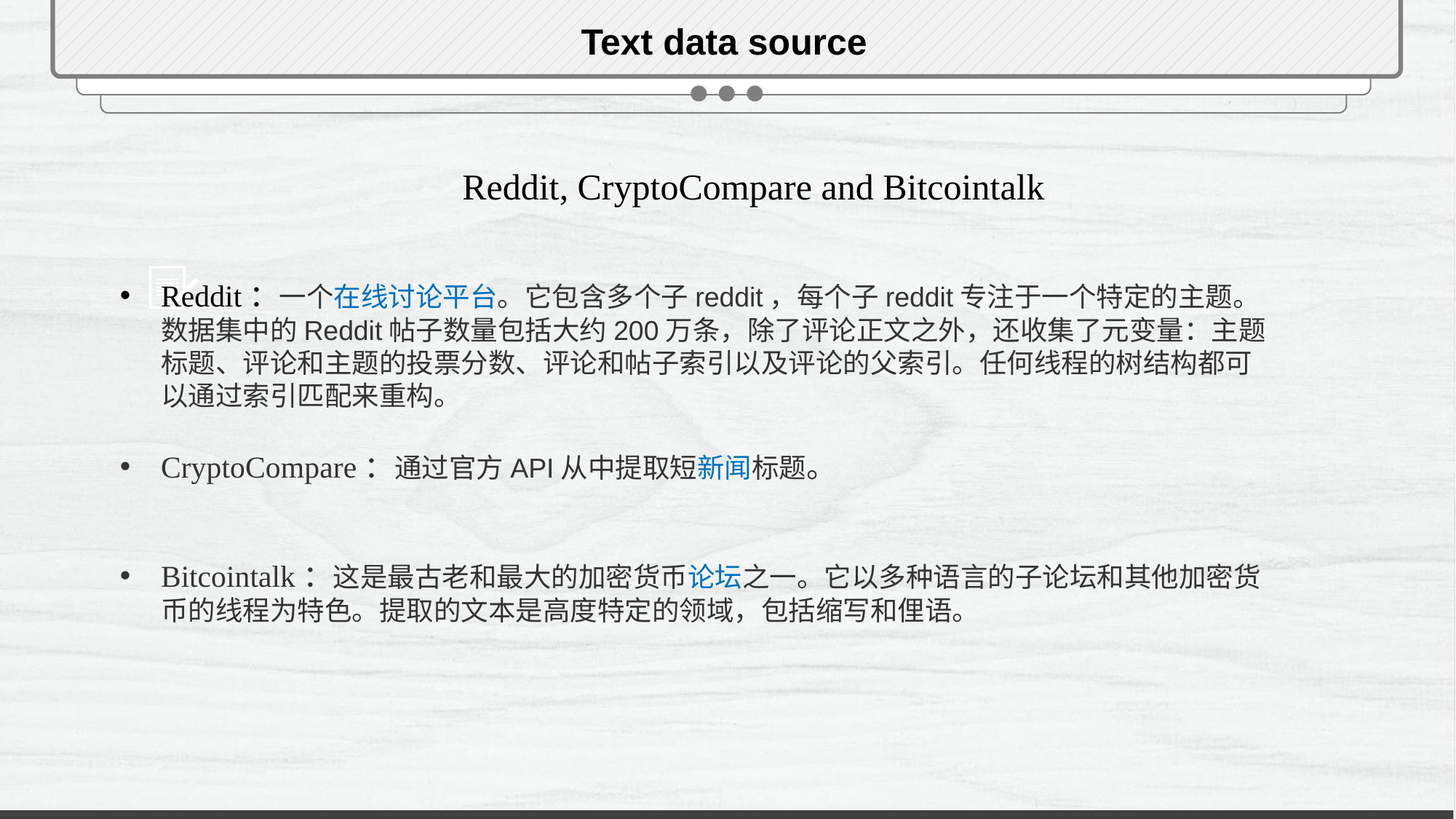

Text data source
Reddit, CryptoCompare and Bitcointalk

Reddit：一个在线讨论平台。它包含多个子reddit，每个子reddit专注于一个特定的主题。数据集中的Reddit帖子数量包括大约200万条，除了评论正文之外，还收集了元变量：主题标题、评论和主题的投票分数、评论和帖子索引以及评论的父索引。任何线程的树结构都可以通过索引匹配来重构。

CryptoCompare：通过官方API从中提取短新闻标题。

Bitcointalk：这是最古老和最大的加密货币论坛之一。它以多种语言的子论坛和其他加密货币的线程为特色。提取的文本是高度特定的领域，包括缩写和俚语。